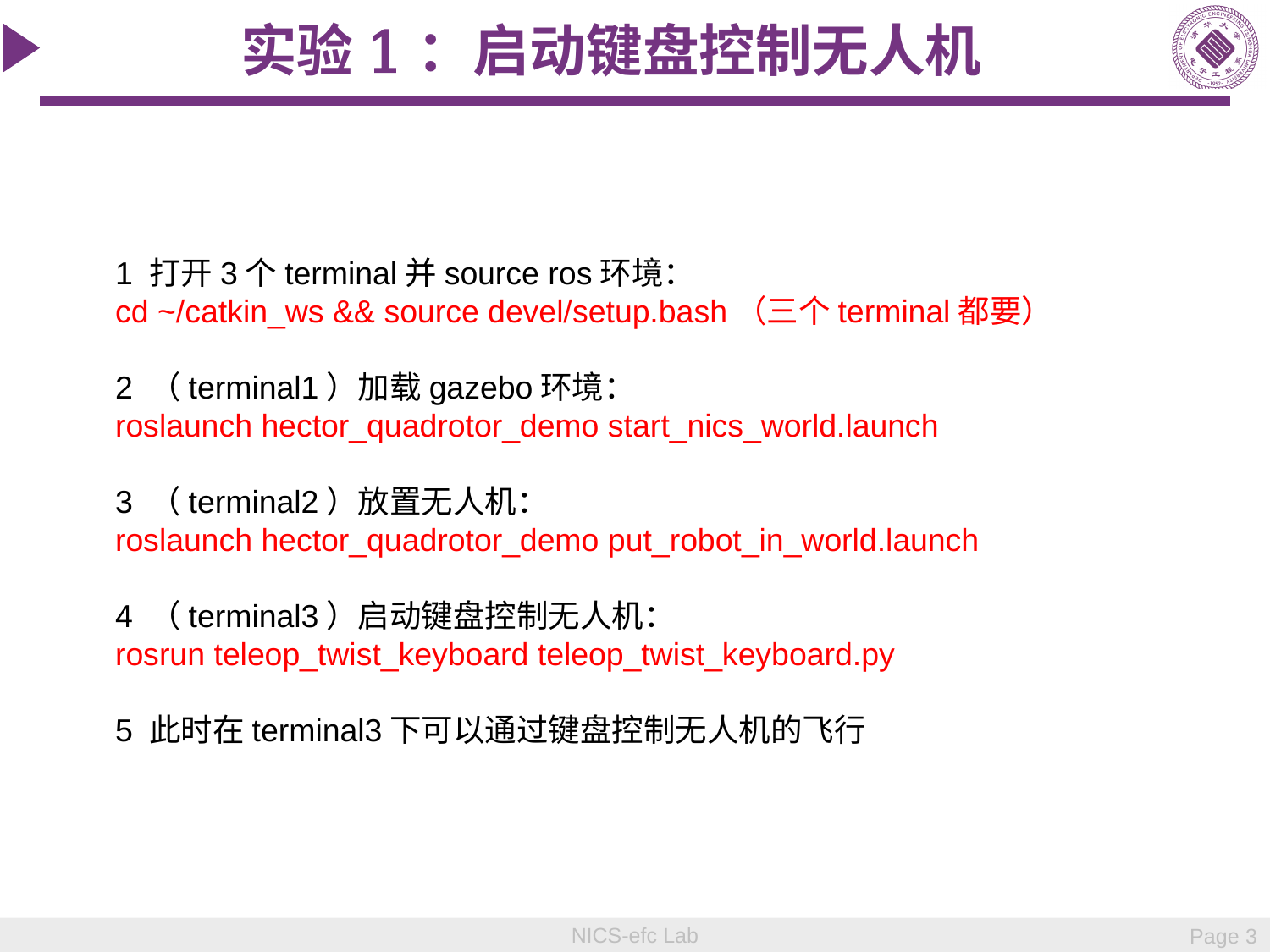

# 实验1：启动键盘控制无人机
1 打开3个terminal并source ros环境：
cd ~/catkin_ws && source devel/setup.bash（三个terminal都要）

2 （terminal1）加载gazebo环境：
roslaunch hector_quadrotor_demo start_nics_world.launch

3 （terminal2）放置无人机：
roslaunch hector_quadrotor_demo put_robot_in_world.launch

4 （terminal3）启动键盘控制无人机：
rosrun teleop_twist_keyboard teleop_twist_keyboard.py

5 此时在terminal3下可以通过键盘控制无人机的飞行
NICS-efc Lab

Page 3